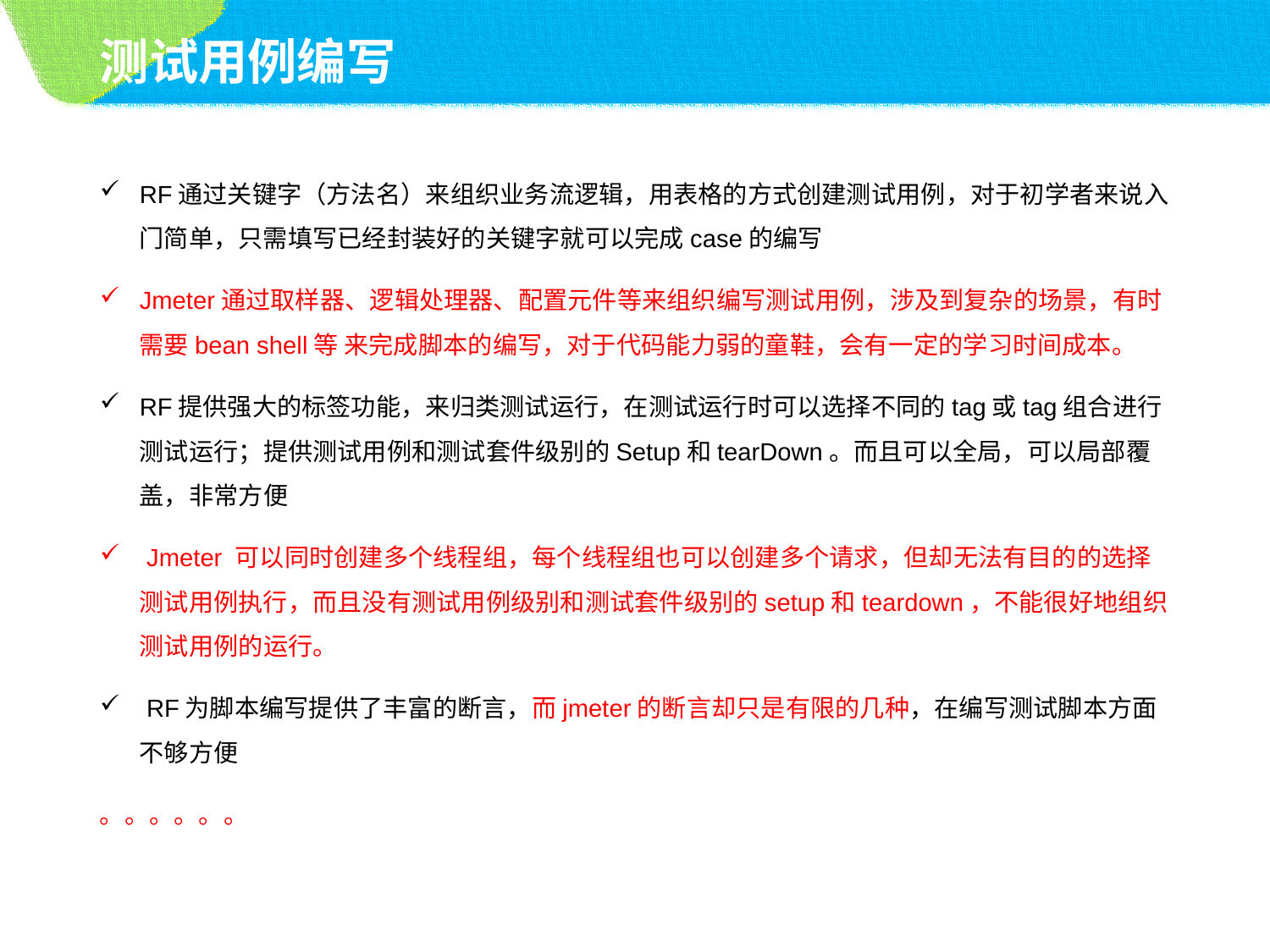

# 测试用例编写
RF通过关键字（方法名）来组织业务流逻辑，用表格的方式创建测试用例，对于初学者来说入门简单，只需填写已经封装好的关键字就可以完成case的编写
Jmeter通过取样器、逻辑处理器、配置元件等来组织编写测试用例，涉及到复杂的场景，有时需要bean shell等 来完成脚本的编写，对于代码能力弱的童鞋，会有一定的学习时间成本。
RF提供强大的标签功能，来归类测试运行，在测试运行时可以选择不同的tag或tag组合进行测试运行；提供测试用例和测试套件级别的Setup和tearDown。而且可以全局，可以局部覆盖，非常方便
 Jmeter 可以同时创建多个线程组，每个线程组也可以创建多个请求，但却无法有目的的选择测试用例执行，而且没有测试用例级别和测试套件级别的setup和teardown，不能很好地组织测试用例的运行。
 RF为脚本编写提供了丰富的断言，而jmeter的断言却只是有限的几种，在编写测试脚本方面不够方便
。。。。。。